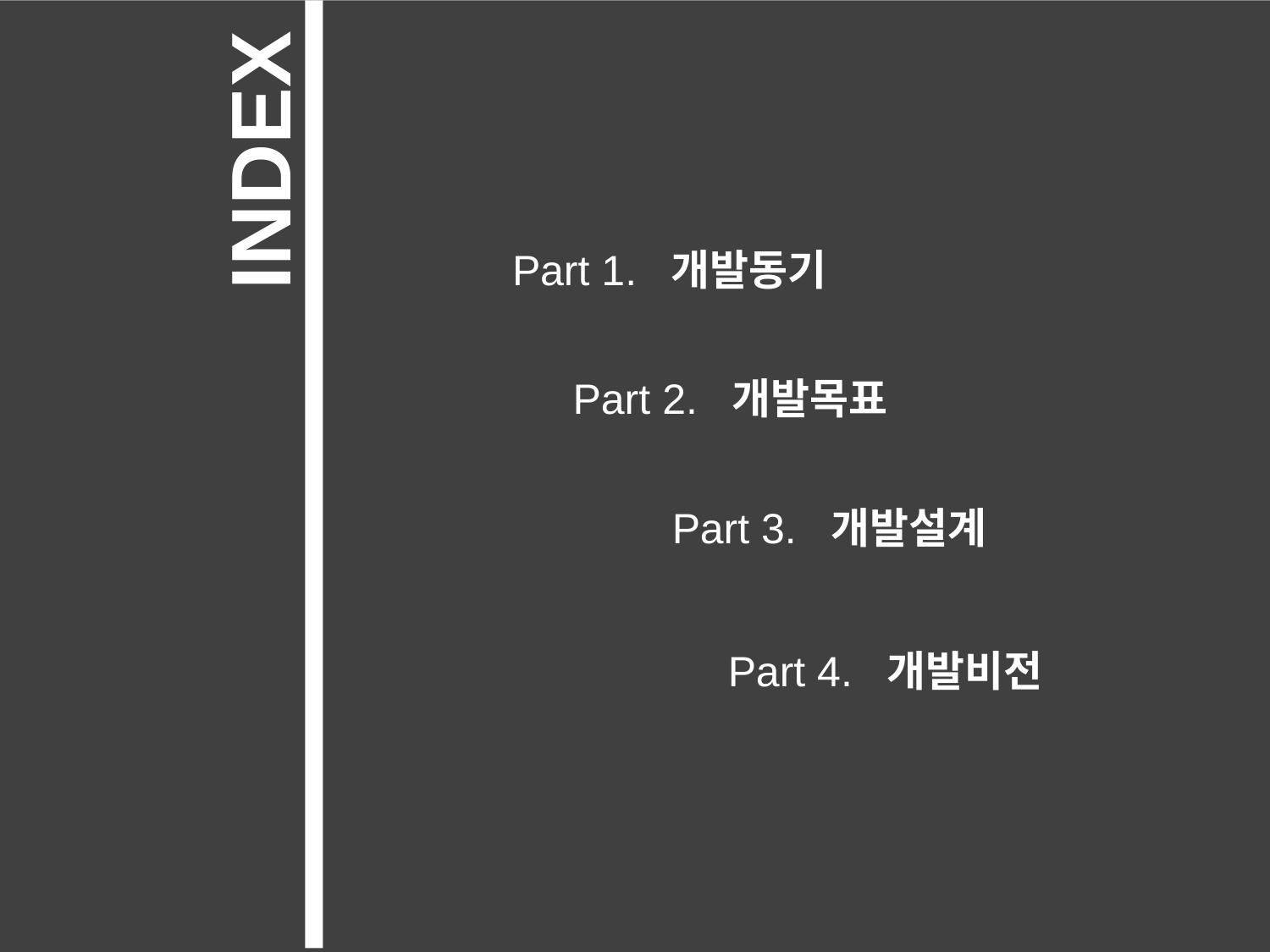

INDEX
Part 1.  개발동기
Part 2.  개발목표
Part 3.  개발설계
Part 4.  개발비전